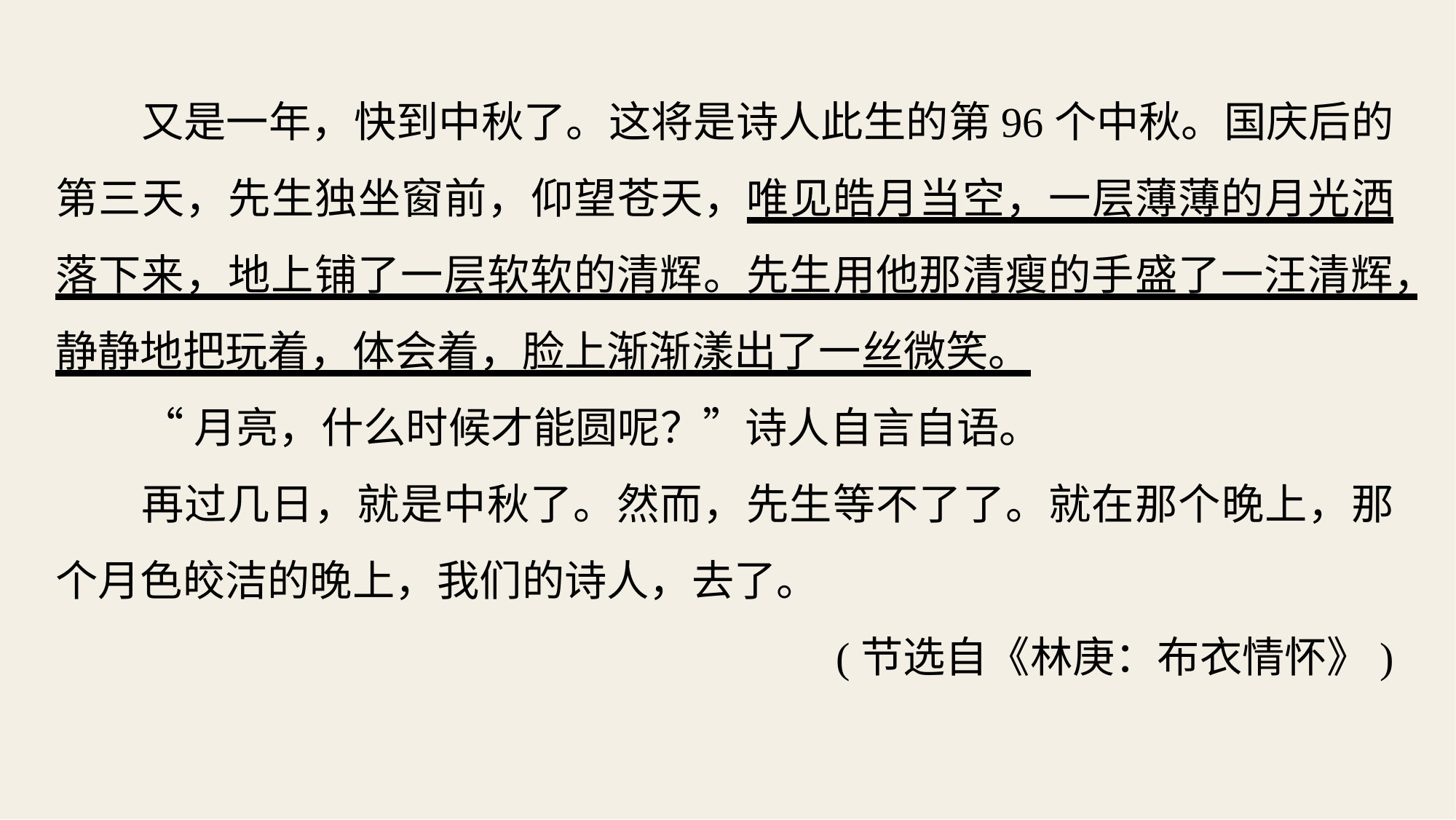

又是一年，快到中秋了。这将是诗人此生的第96个中秋。国庆后的第三天，先生独坐窗前，仰望苍天，唯见皓月当空，一层薄薄的月光洒落下来，地上铺了一层软软的清辉。先生用他那清瘦的手盛了一汪清辉，静静地把玩着，体会着，脸上渐渐漾出了一丝微笑。
“月亮，什么时候才能圆呢？”诗人自言自语。
再过几日，就是中秋了。然而，先生等不了了。就在那个晚上，那个月色皎洁的晚上，我们的诗人，去了。
(节选自《林庚：布衣情怀》)